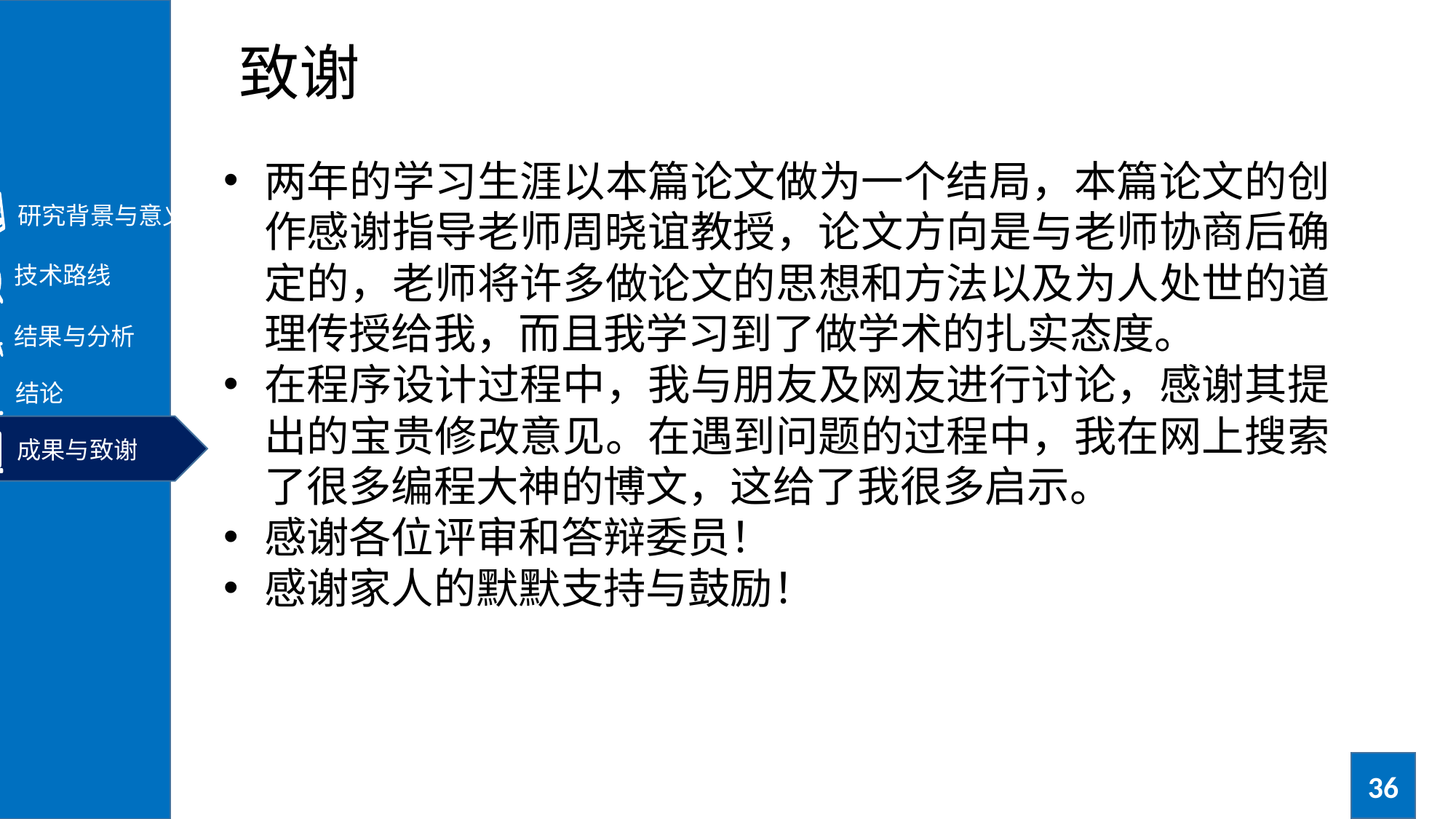

致谢
两年的学习生涯以本篇论文做为一个结局，本篇论文的创作感谢指导老师周晓谊教授，论文方向是与老师协商后确定的，老师将许多做论文的思想和方法以及为人处世的道理传授给我，而且我学习到了做学术的扎实态度。
在程序设计过程中，我与朋友及网友进行讨论，感谢其提出的宝贵修改意见。在遇到问题的过程中，我在网上搜索了很多编程大神的博文，这给了我很多启示。
感谢各位评审和答辩委员！
感谢家人的默默支持与鼓励！

研究背景与意义
技术路线

结果与分析

结论

成果与致谢

36